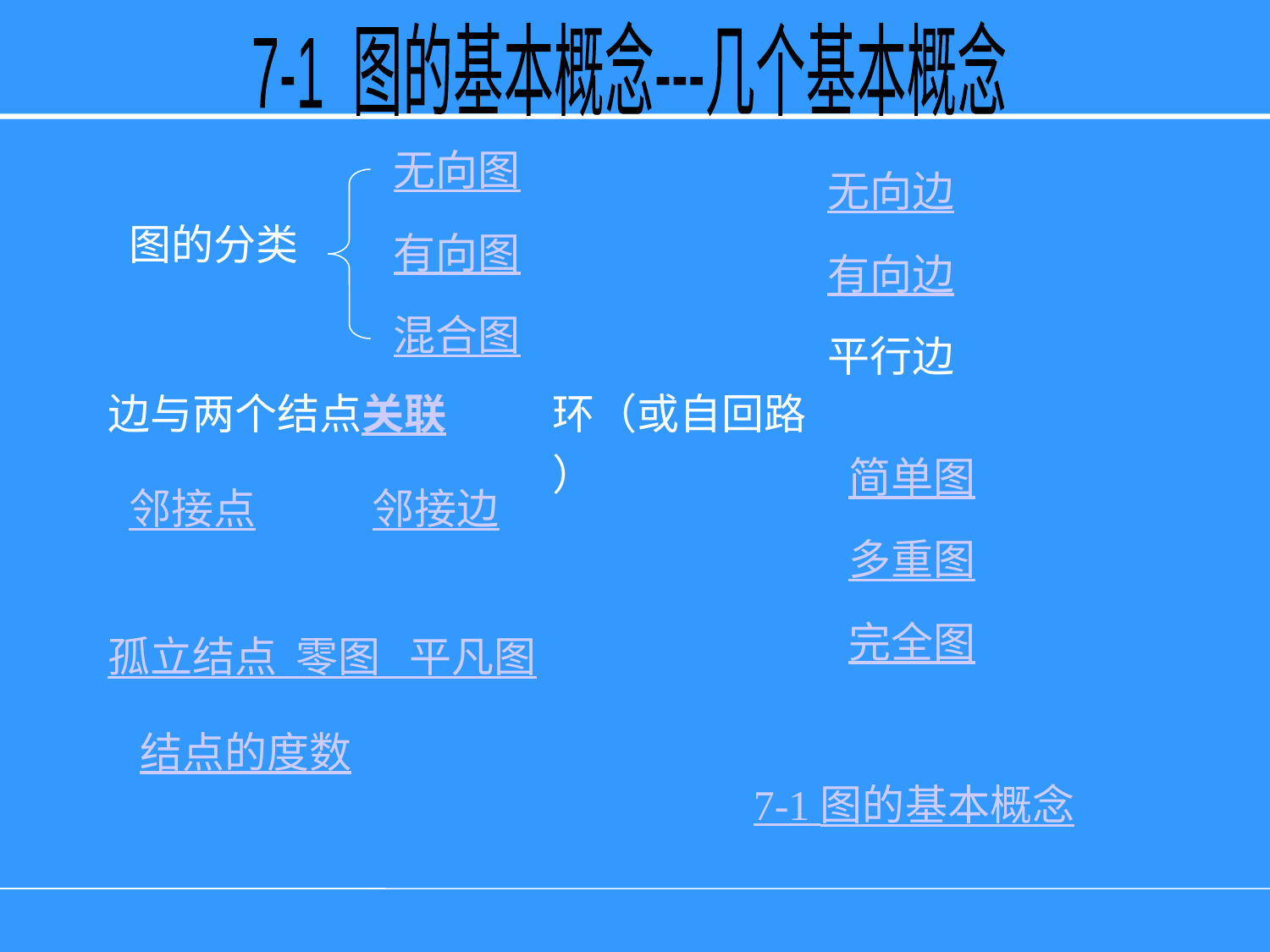

7-1  图的基本概念---几个基本概念

无向图
有向图
混合图

图的分类
无向边
有向边
平行边

边与两个结点关联
环（或自回路）
简单图
多重图
完全图
邻接点
邻接边
孤立结点  零图   平凡图
结点的度数
7-1 图的基本概念